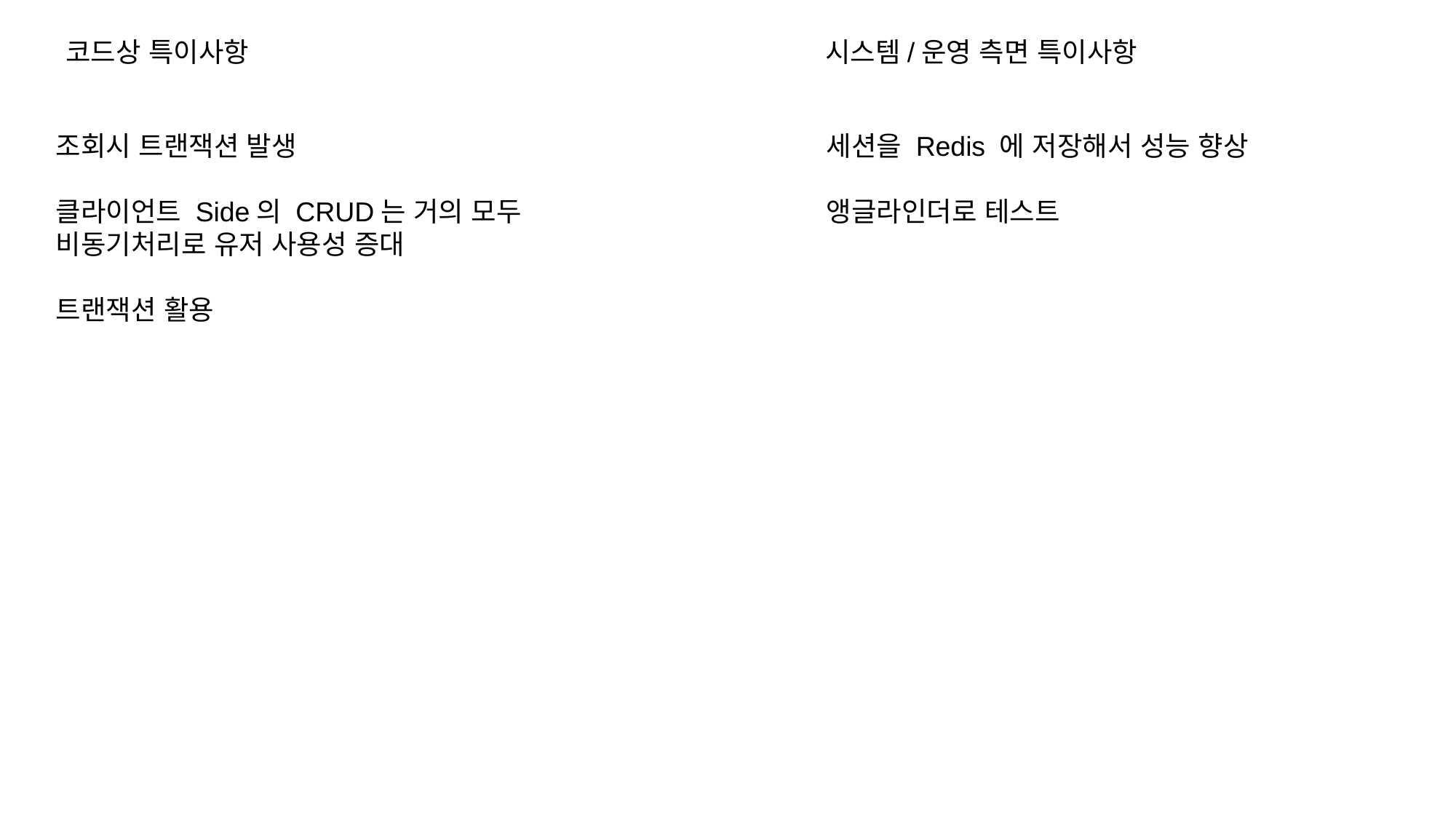

코드상 특이사항
시스템/운영 측면 특이사항
조회시 트랜잭션 발생

클라이언트 Side의 CRUD는 거의 모두 비동기처리로 유저 사용성 증대

트랜잭션 활용
세션을 Redis 에 저장해서 성능 향상

앵글라인더로 테스트